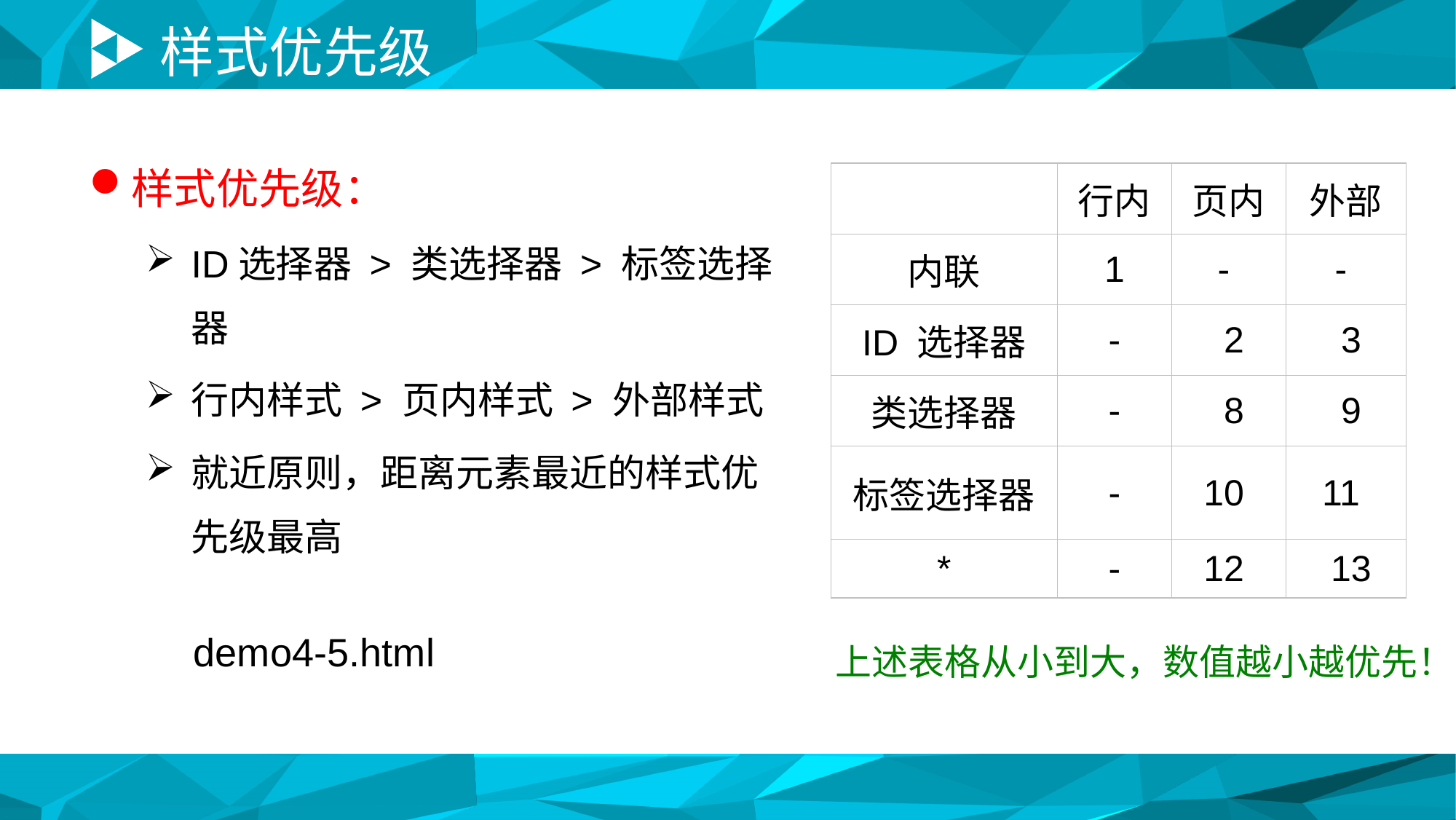

# 样式优先级
样式优先级：
ID选择器 > 类选择器 > 标签选择器
行内样式 > 页内样式 > 外部样式
就近原则，距离元素最近的样式优先级最高

|  | 行内 | 页内 | 外部 |
| --- | --- | --- | --- |
| 内联 | 1 | - | - |
| ID 选择器 | - | 2 | 3 |
| 类选择器 | - | 8 | 9 |
| 标签选择器 | - | 10 | 11 |
| \* | - | 12 | 13 |
上述表格从小到大，数值越小越优先！
demo4-5.html